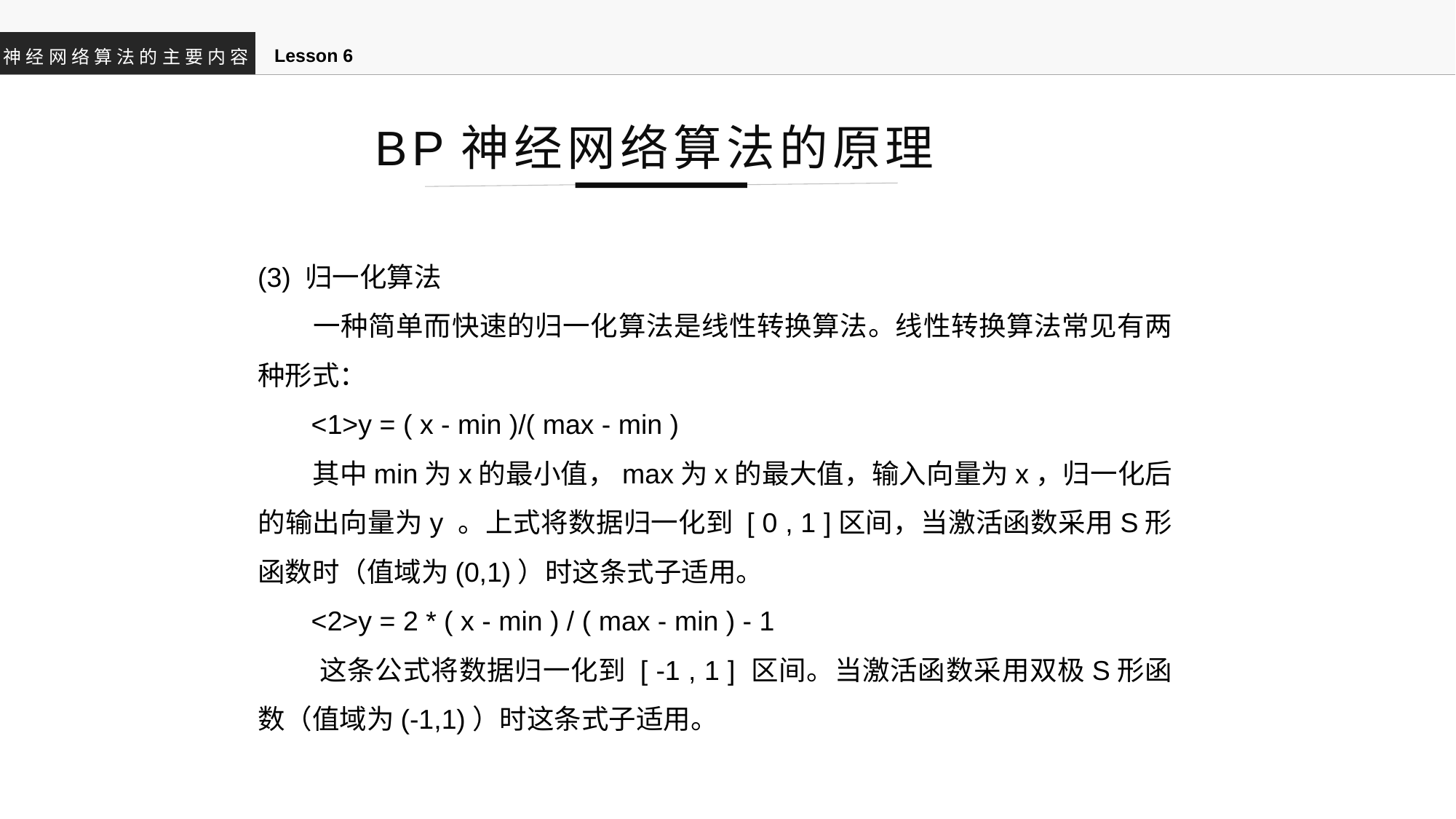

Lesson 6
神经网络算法的主要内容
BP神经网络算法的原理

(3) 归一化算法
　　一种简单而快速的归一化算法是线性转换算法。线性转换算法常见有两种形式：
       <1>y = ( x - min )/( max - min )
　　其中min为x的最小值，max为x的最大值，输入向量为x，归一化后的输出向量为y 。上式将数据归一化到 [ 0 , 1 ]区间，当激活函数采用S形函数时（值域为(0,1)）时这条式子适用。
       <2>y = 2 * ( x - min ) / ( max - min ) - 1
        这条公式将数据归一化到 [ -1 , 1 ] 区间。当激活函数采用双极S形函数（值域为(-1,1)）时这条式子适用。